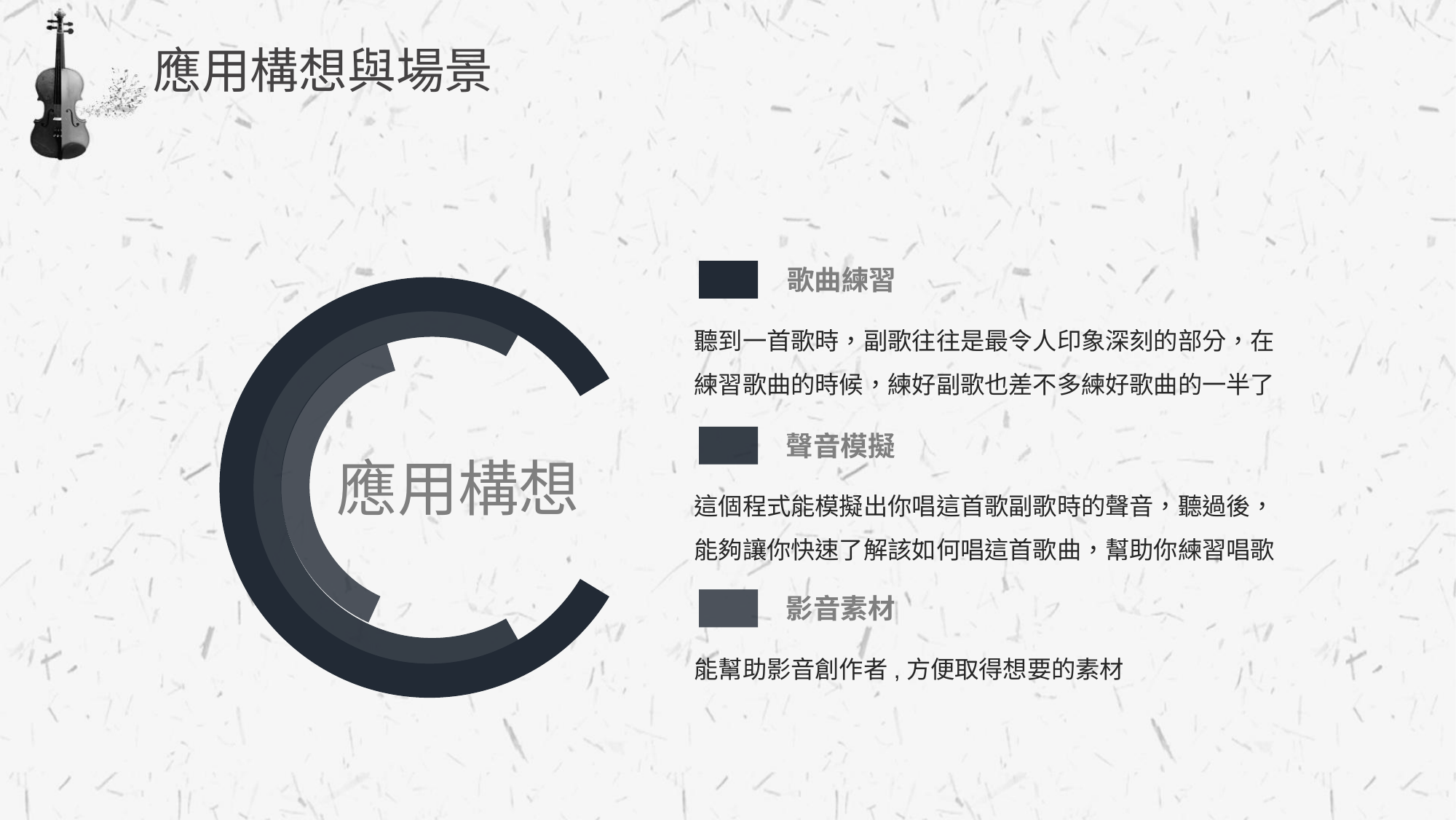

應用構想與場景

歌曲練習

聽到一首歌時，副歌往往是最令人印象深刻的部分，在練習歌曲的時候，練好副歌也差不多練好歌曲的一半了

聲音模擬

這個程式能模擬出你唱這首歌副歌時的聲音，聽過後，能夠讓你快速了解該如何唱這首歌曲，幫助你練習唱歌
應用構想
影音素材

能幫助影音創作者,方便取得想要的素材